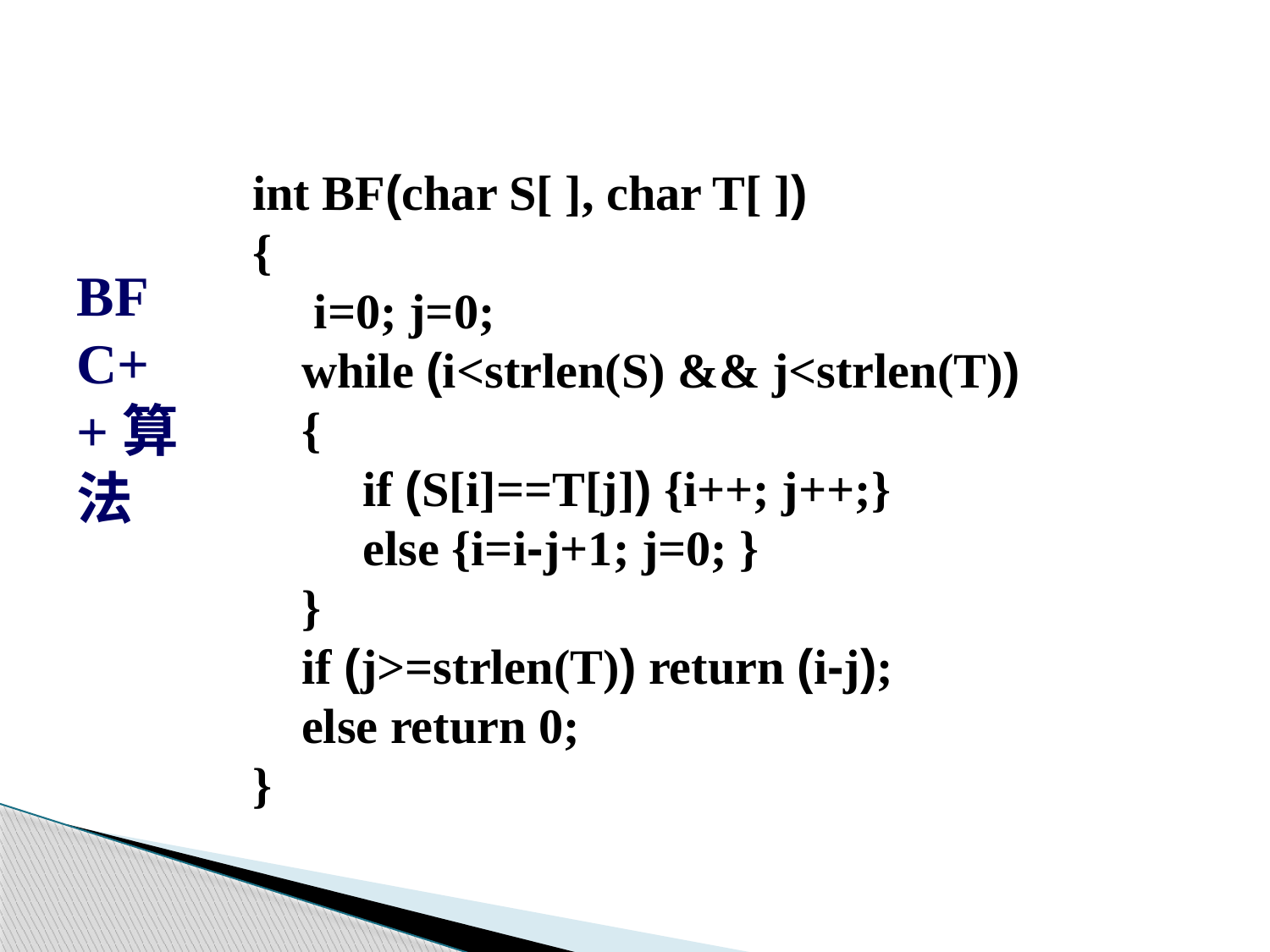

int BF(char S[ ], char T[ ])
{
     i=0; j=0;
    while (i<strlen(S) && j<strlen(T))
    {
         if (S[i]==T[j]) {i++; j++;}
         else {i=i-j+1; j=0; }
    }
    if (j>=strlen(T)) return (i-j);
    else return 0;
}
BF C++算法